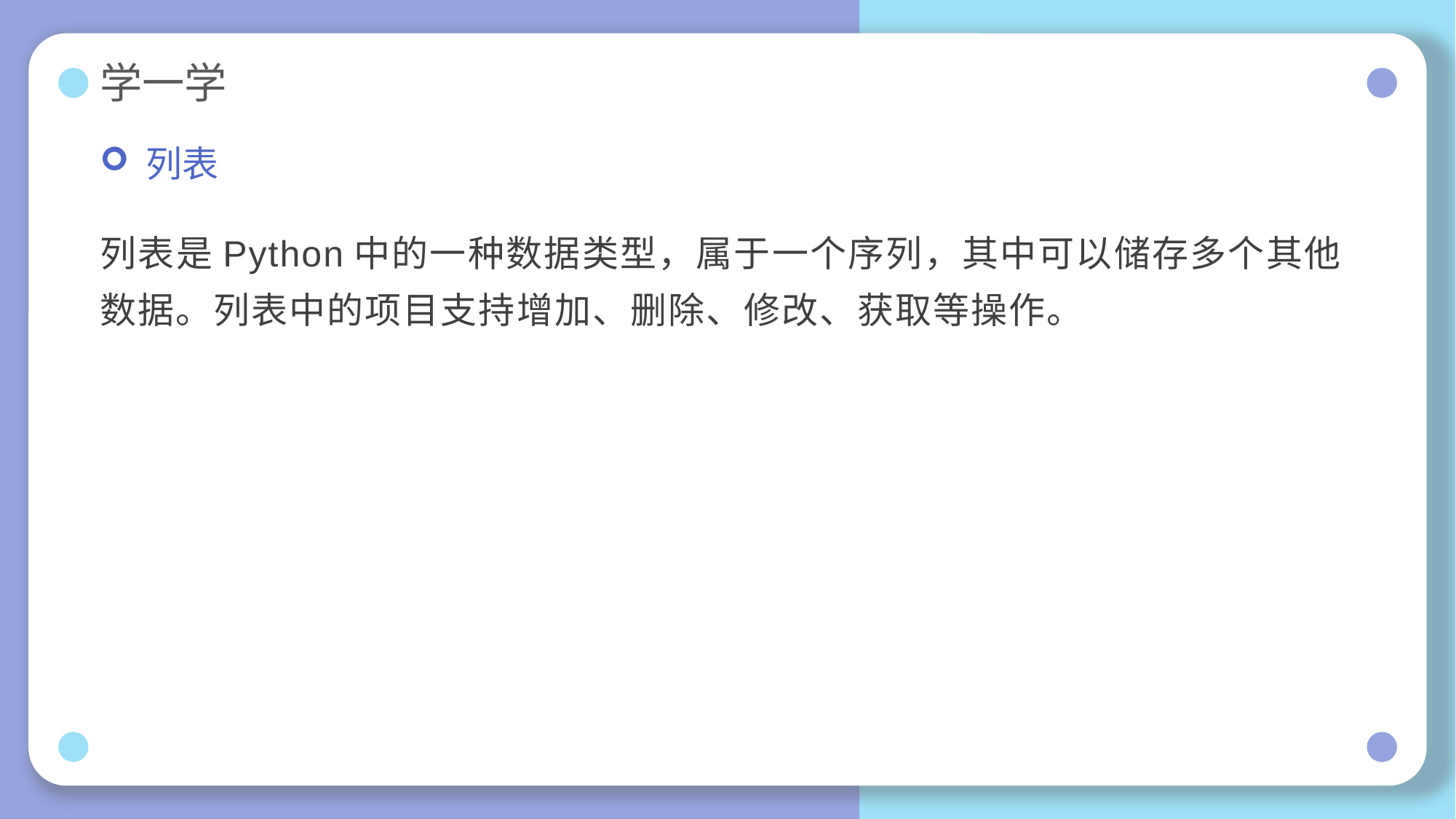

# 学一学
 列表
列表是Python中的一种数据类型，属于一个序列，其中可以储存多个其他数据。列表中的项目支持增加、删除、修改、获取等操作。